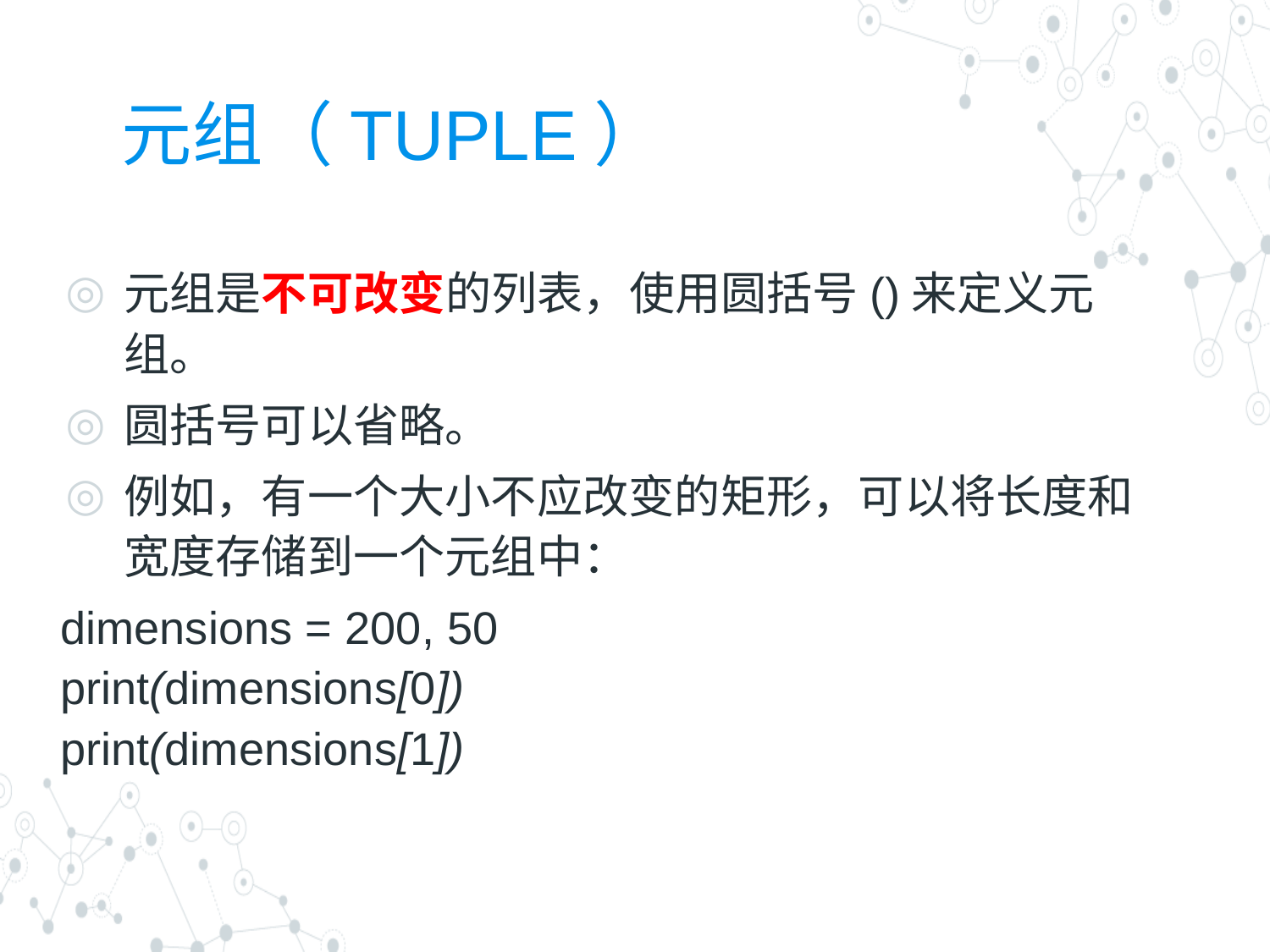

# 元组（TUPLE）
元组是不可改变的列表，使用圆括号()来定义元组。
圆括号可以省略。
例如，有一个大小不应改变的矩形，可以将长度和宽度存储到一个元组中：
dimensions = 200, 50
print(dimensions[0])
print(dimensions[1])